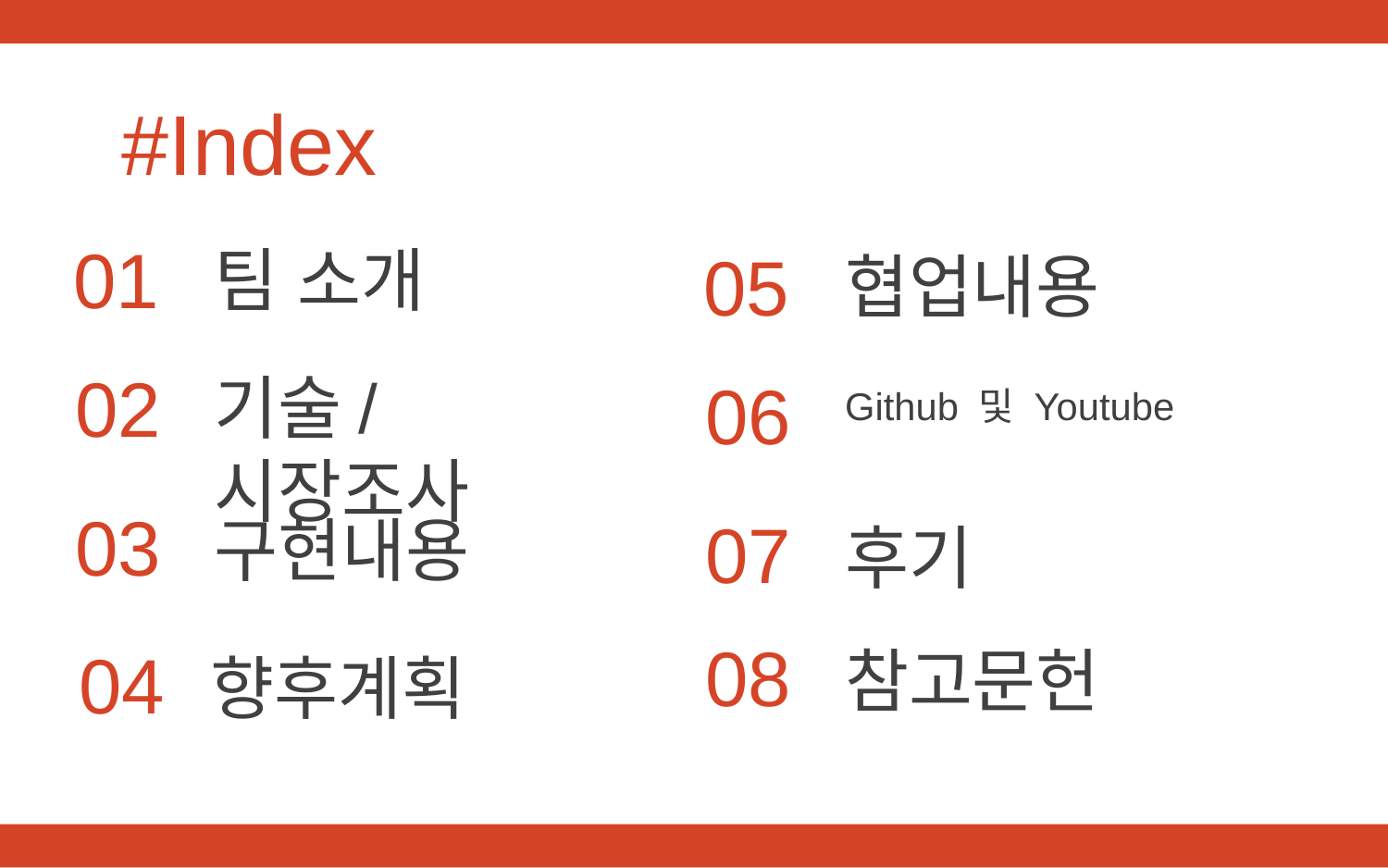

#Index
01
팀 소개
05
협업내용
02
기술/시장조사
06
Github 및 Youtube
03
07
구현내용
후기
08
04
참고문헌
향후계획